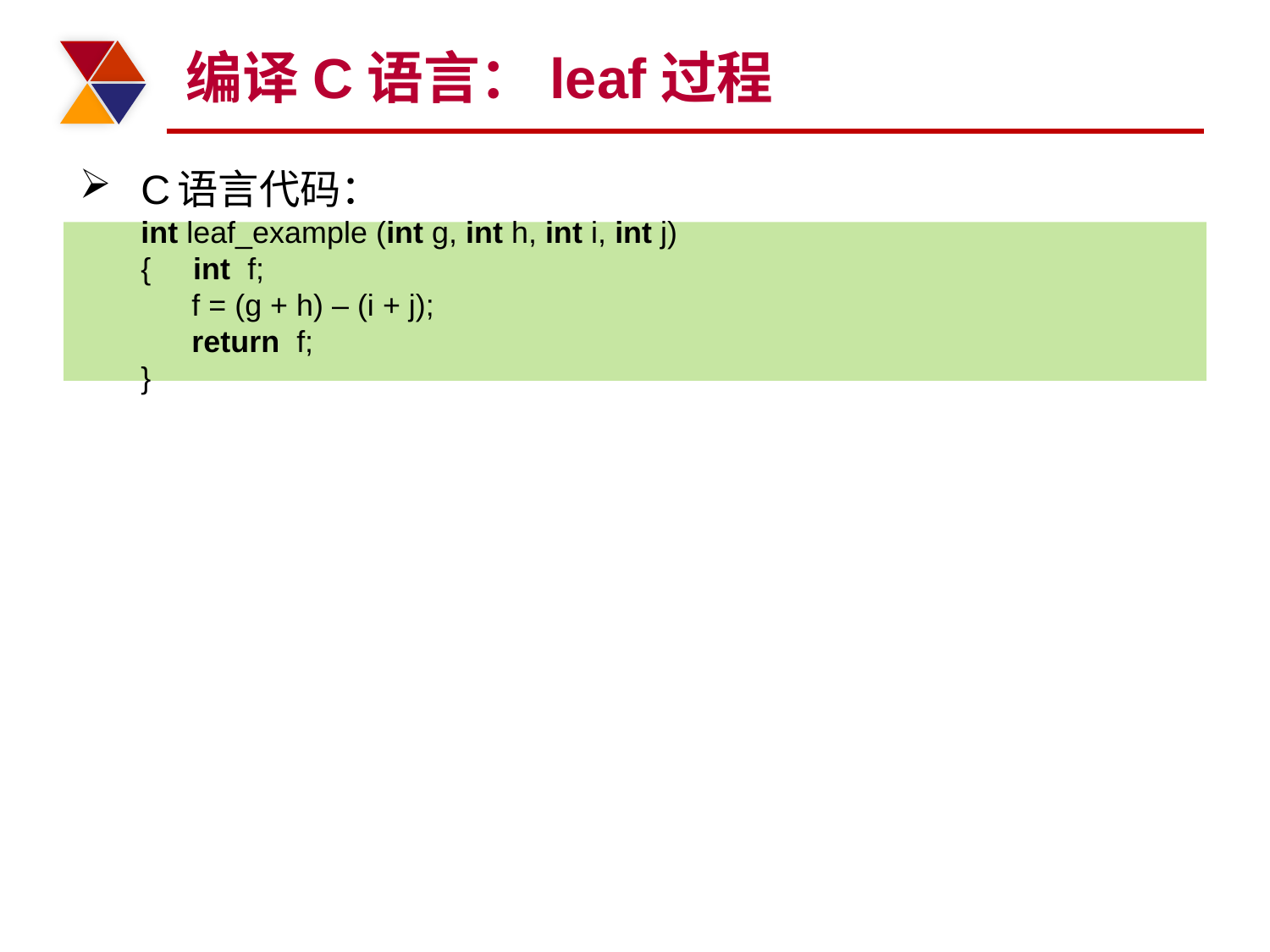

# 编译C语言：leaf过程
C语言代码：
int leaf_example (int g, int h, int i, int j)
{     int  f;
      f = (g + h) – (i + j);
      return  f;
}